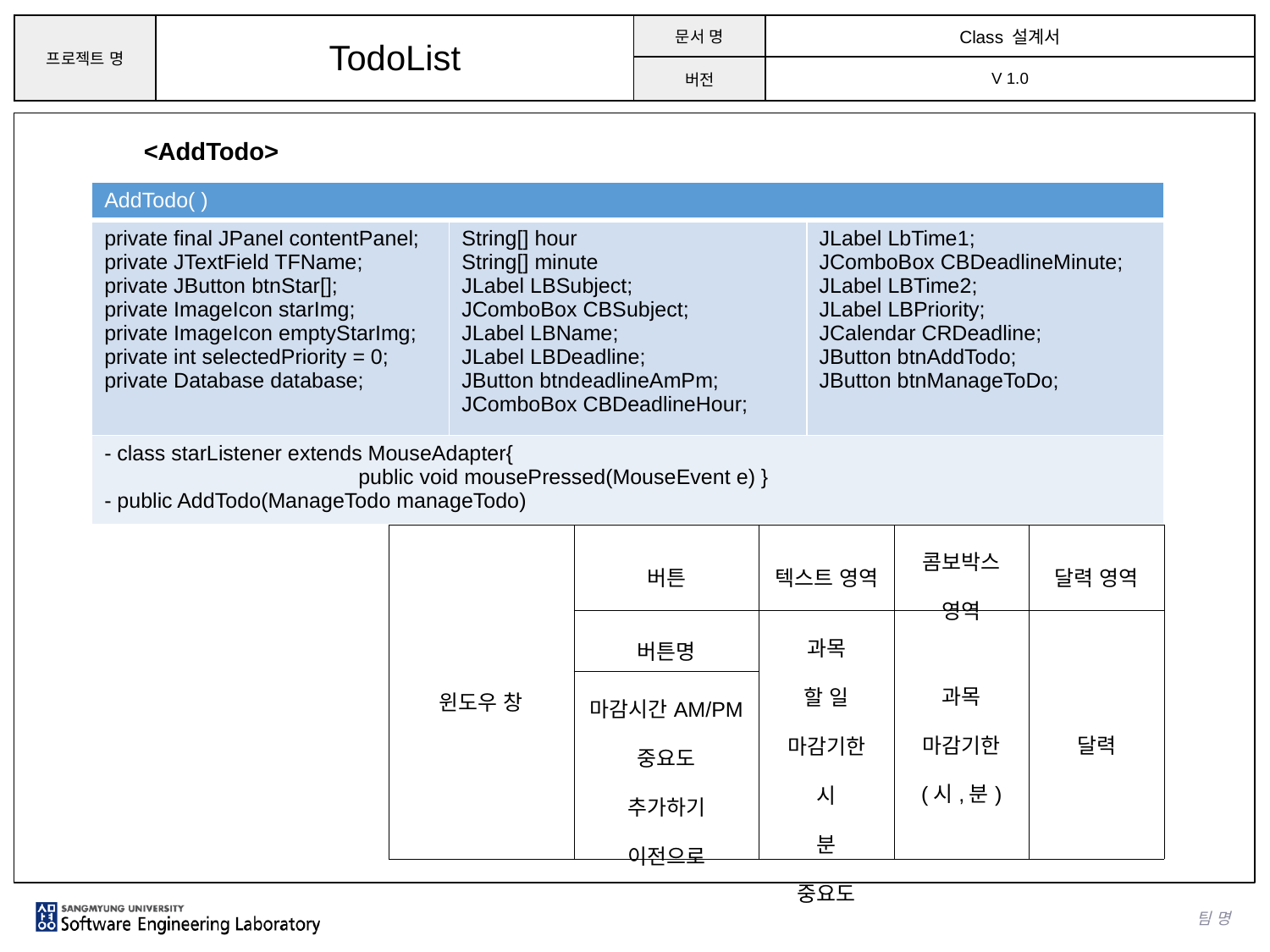

<AddTodo>
| AddTodo( ) |  |  |
| --- | --- | --- |
| private final JPanel contentPanel; private JTextField TFName; private JButton btnStar[]; private ImageIcon starImg; private ImageIcon emptyStarImg; private int selectedPriority = 0; private Database database; | String[] hour String[] minute JLabel LBSubject; JComboBox CBSubject; JLabel LBName; JLabel LBDeadline; JButton btndeadlineAmPm; JComboBox CBDeadlineHour; | JLabel LbTime1; JComboBox CBDeadlineMinute; JLabel LBTime2; JLabel LBPriority; JCalendar CRDeadline; JButton btnAddTodo; JButton btnManageToDo; |
| - class starListener extends MouseAdapter{ public void mousePressed(MouseEvent e) } - public AddTodo(ManageTodo manageTodo) |  |  |
| 윈도우 창 | 버튼 | 텍스트 영역 | 콤보박스 영역 | 달력 영역 |
| --- | --- | --- | --- | --- |
|  | 버튼명 | 과목 할 일 마감기한 시 분 중요도 | 과목 마감기한 (시,분) | 달력 |
|  | 마감시간AM/PM 중요도 추가하기 이전으로 |  |  |  |
팀 명